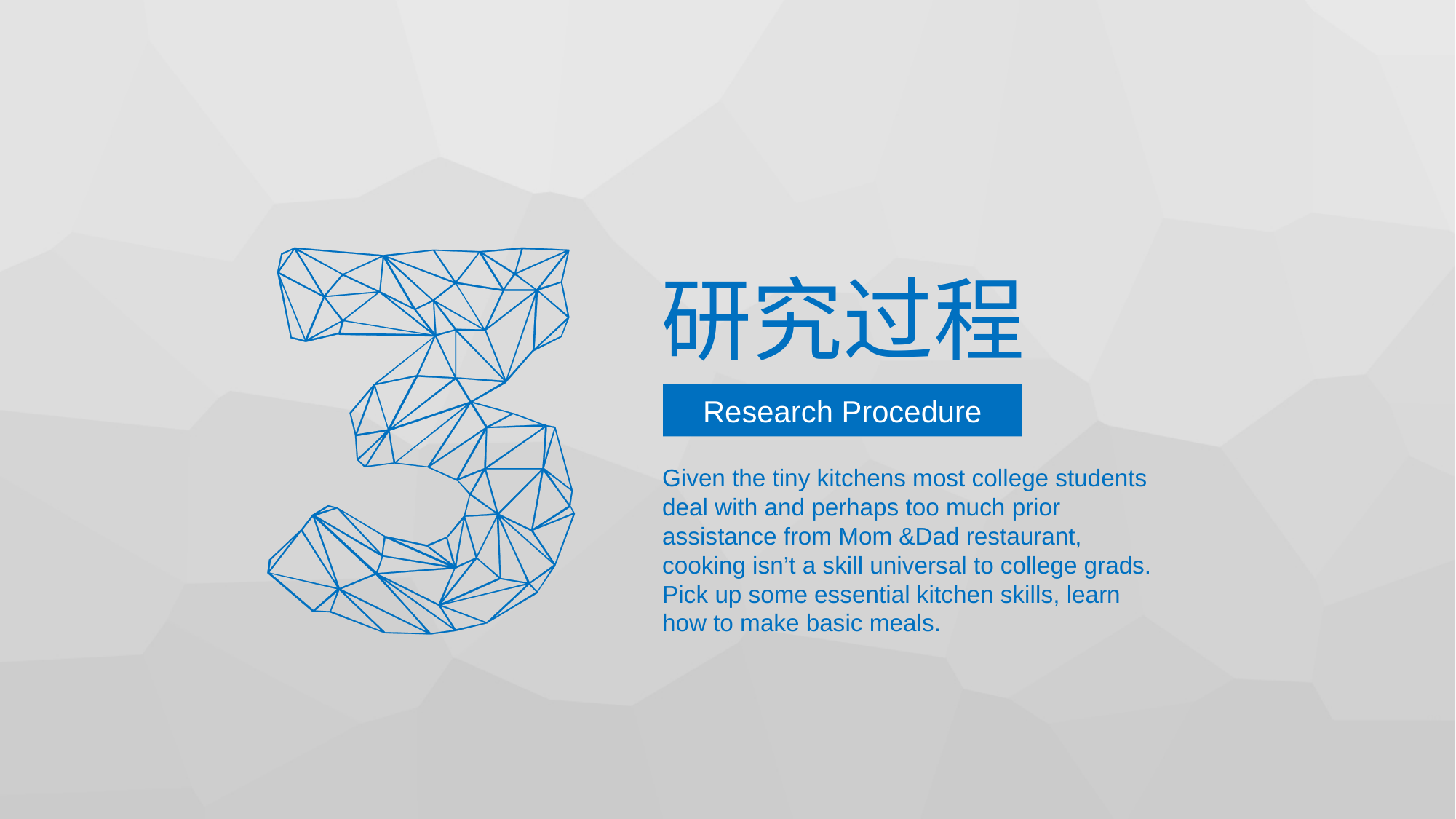

研究过程
Research Procedure
Given the tiny kitchens most college students deal with and perhaps too much prior assistance from Mom &Dad restaurant, cooking isn’t a skill universal to college grads. Pick up some essential kitchen skills, learn how to make basic meals.